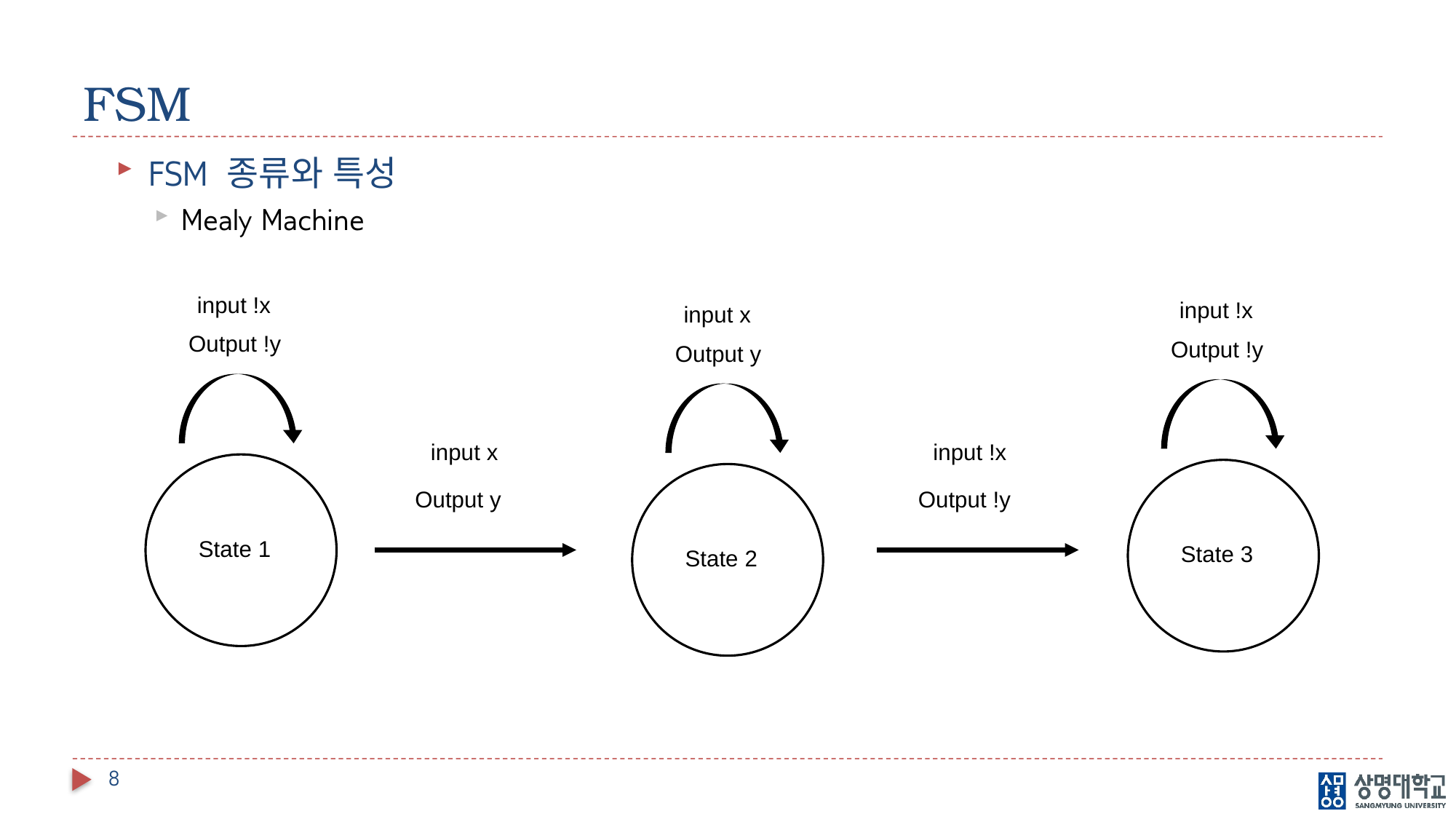

# FSM

FSM 종류와 특성
Mealy Machine

input !x
Output !y

State 1
input !x
Output !y

State 3
input x
Output y

State 2
input x
input !x
Output y
Output !y
8